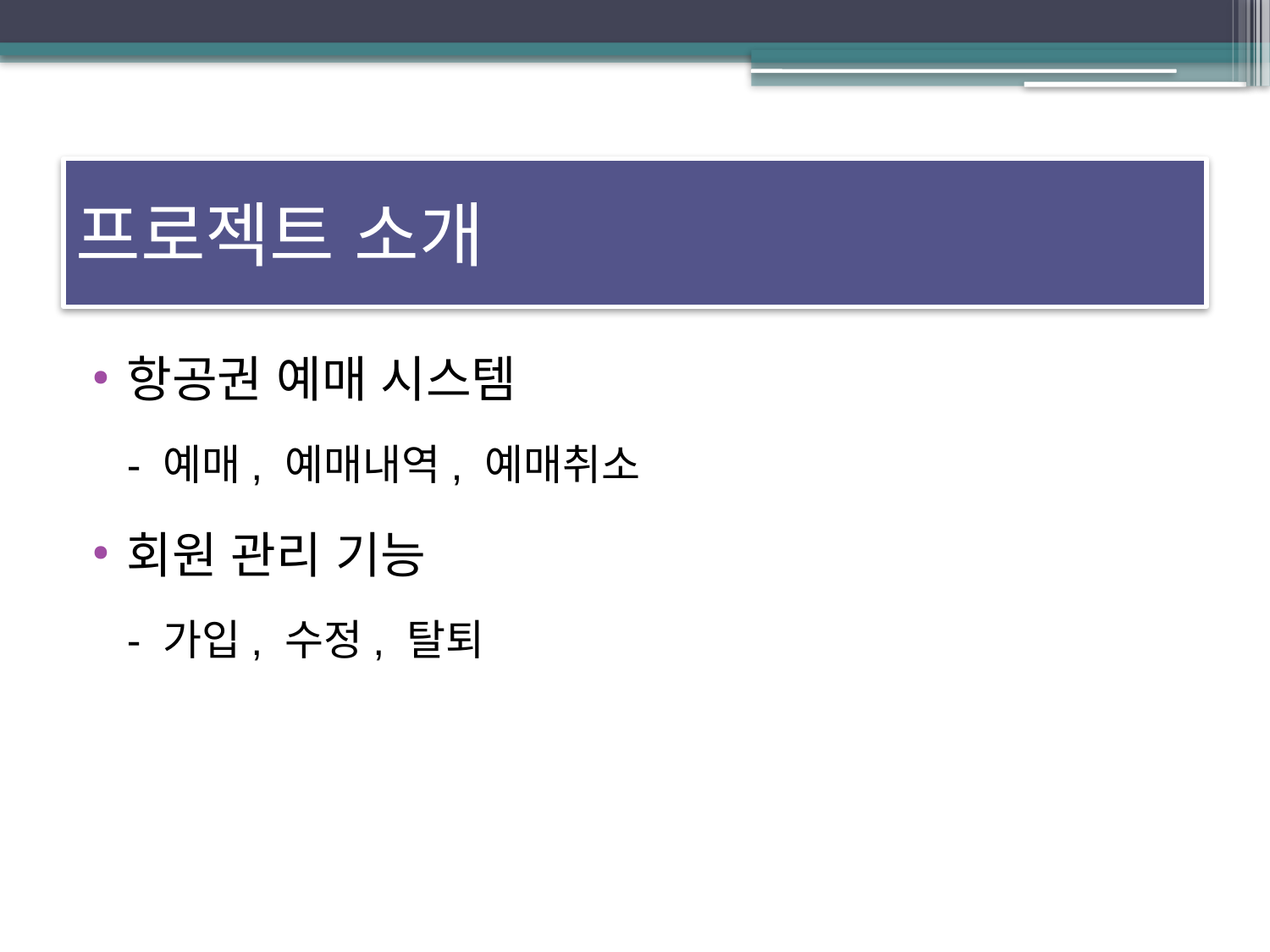

# 프로젝트 소개
항공권 예매 시스템
   - 예매, 예매내역, 예매취소
회원 관리 기능
   - 가입, 수정, 탈퇴